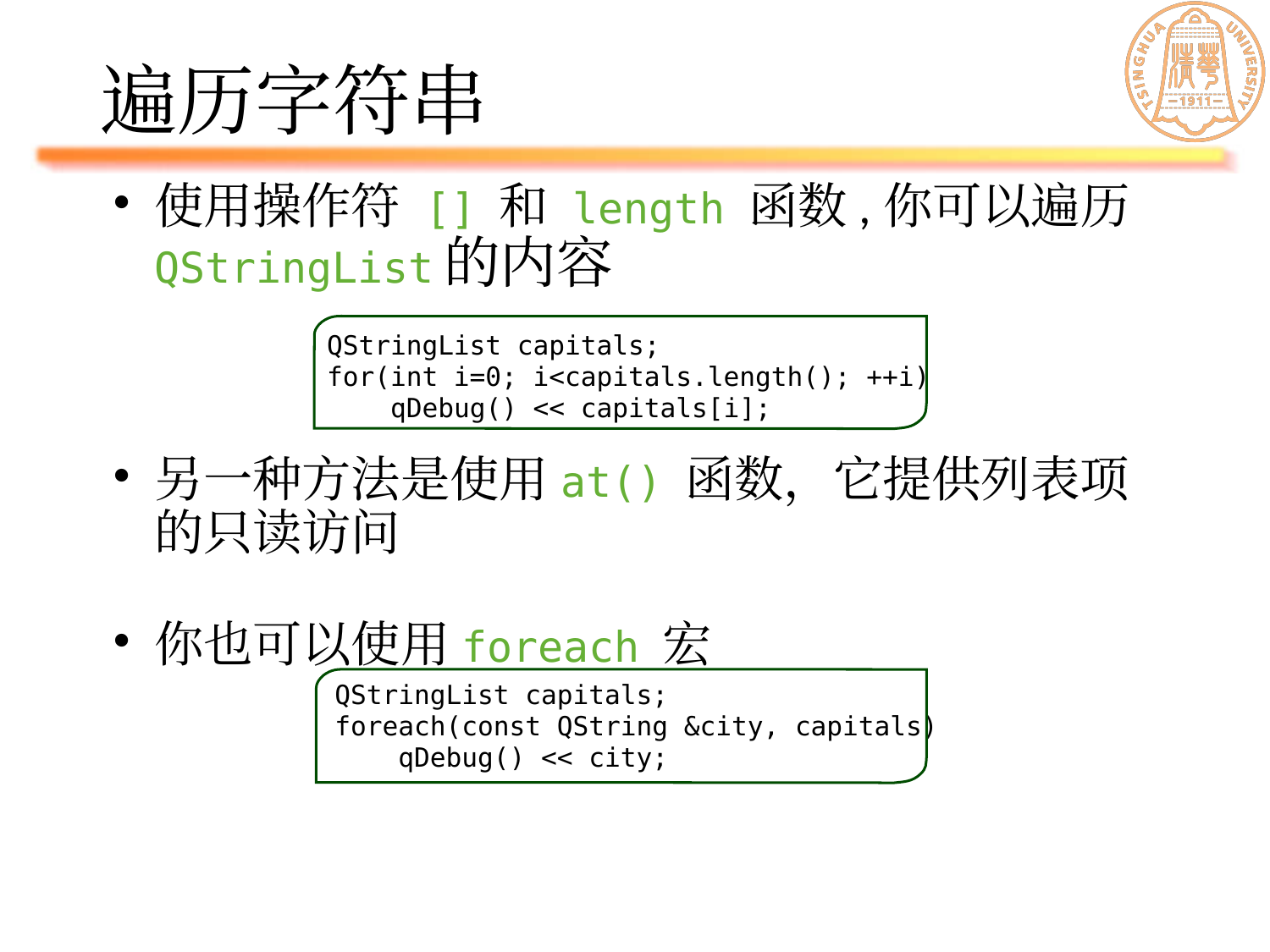

# 遍历字符串
使用操作符 [] 和 length 函数,你可以遍历QStringList的内容

另一种方法是使用at() 函数，它提供列表项的只读访问

你也可以使用foreach 宏

QStringList capitals;
for(int i=0; i<capitals.length(); ++i)
    qDebug() << capitals[i];

QStringList capitals;
foreach(const QString &city, capitals)
    qDebug() << city;